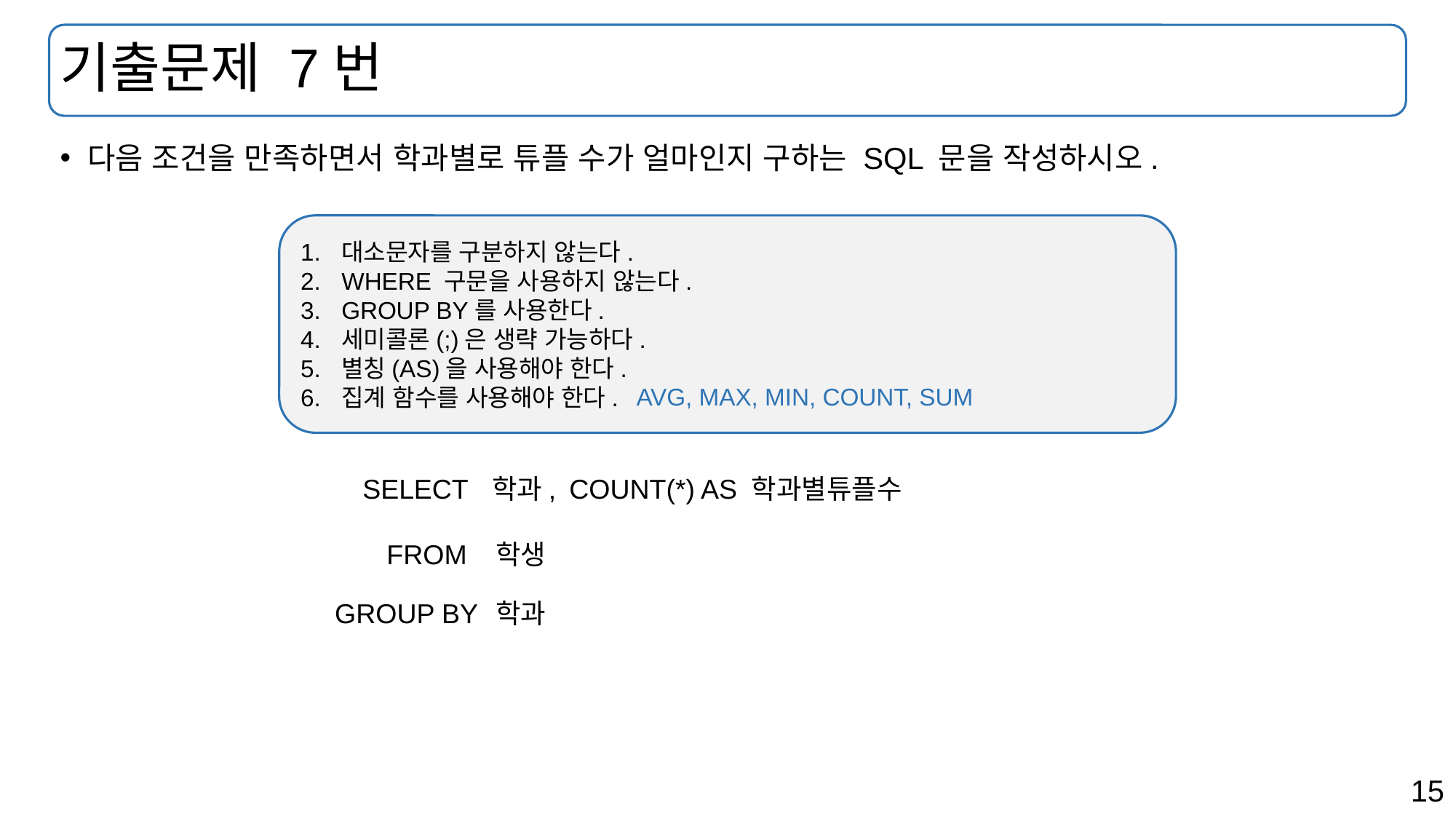

# 기출문제 7번
다음 조건을 만족하면서 학과별로 튜플 수가 얼마인지 구하는 SQL 문을 작성하시오.
대소문자를 구분하지 않는다.
WHERE 구문을 사용하지 않는다.
GROUP BY를 사용한다.
세미콜론(;)은 생략 가능하다.
별칭(AS)을 사용해야 한다.
집계 함수를 사용해야 한다.
AVG, MAX, MIN, COUNT, SUM
SELECT
학과,
COUNT(*) AS 학과별튜플수
FROM
학생
GROUP BY
학과